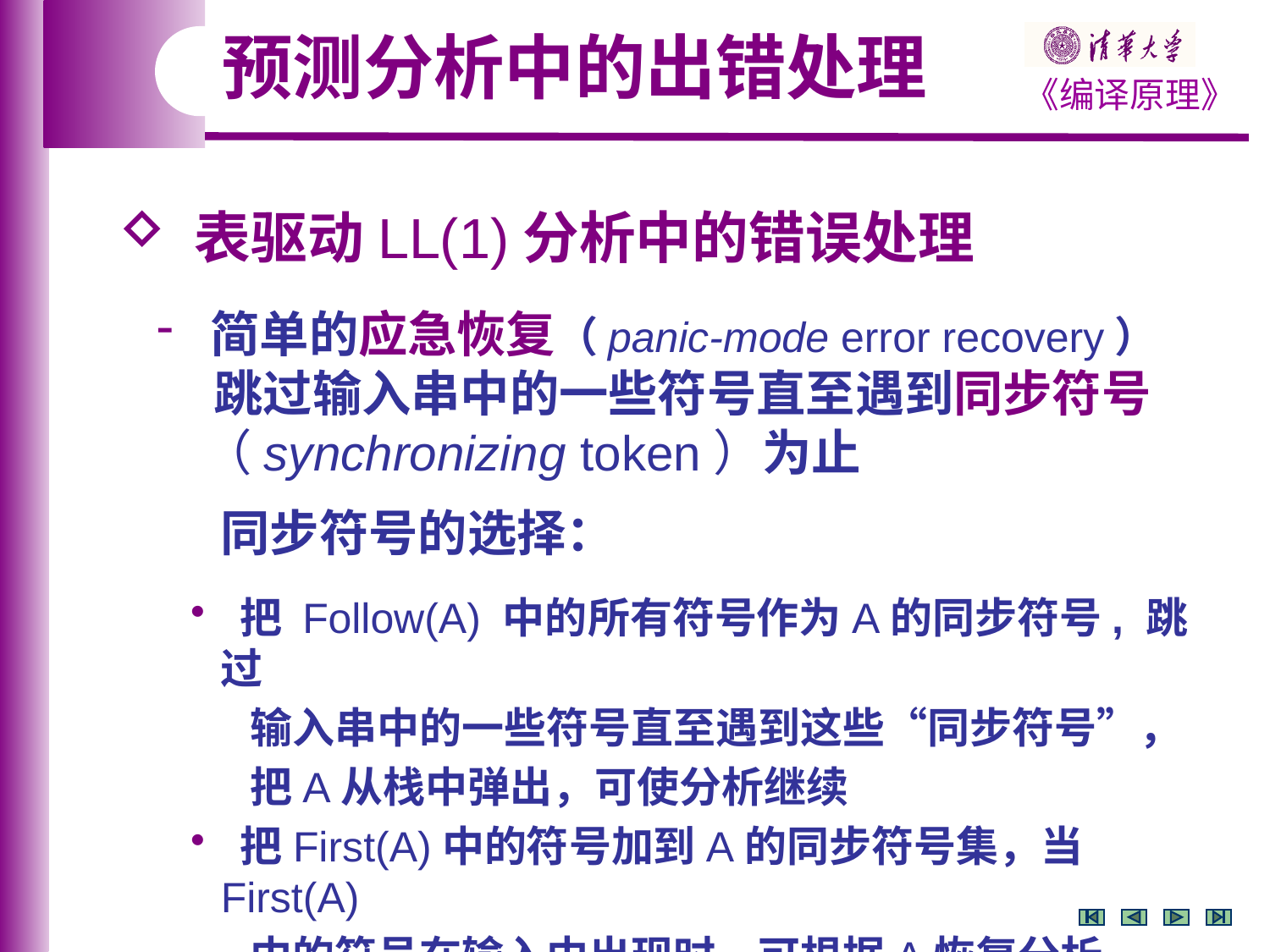

预测分析中的出错处理
 表驱动LL(1)分析中的错误处理

 简单的应急恢复（panic-mode error recovery）
    跳过输入串中的一些符号直至遇到同步符号
   （synchronizing token）为止

同步符号的选择：

 把 Follow(A) 中的所有符号作为A的同步符号, 跳过
  输入串中的一些符号直至遇到这些“同步符号”，
  把A从栈中弹出，可使分析继续
 把First(A)中的符号加到A的同步符号集，当First(A)
  中的符号在输入中出现时，可根据A恢复分析